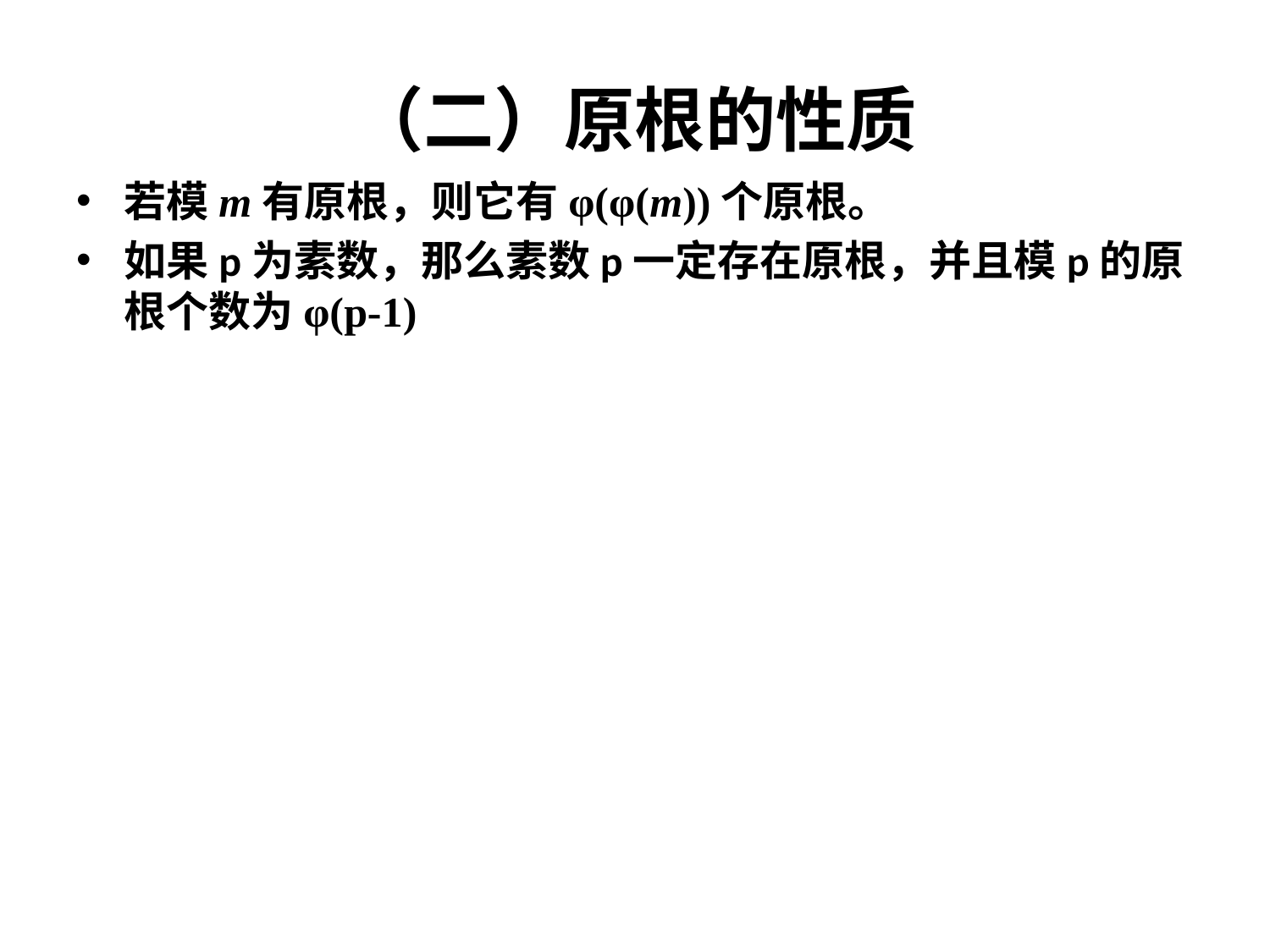

# （二）原根的性质
若模m有原根，则它有φ(φ(m))个原根。
如果p为素数，那么素数p一定存在原根，并且模p的原根个数为φ(p-1)